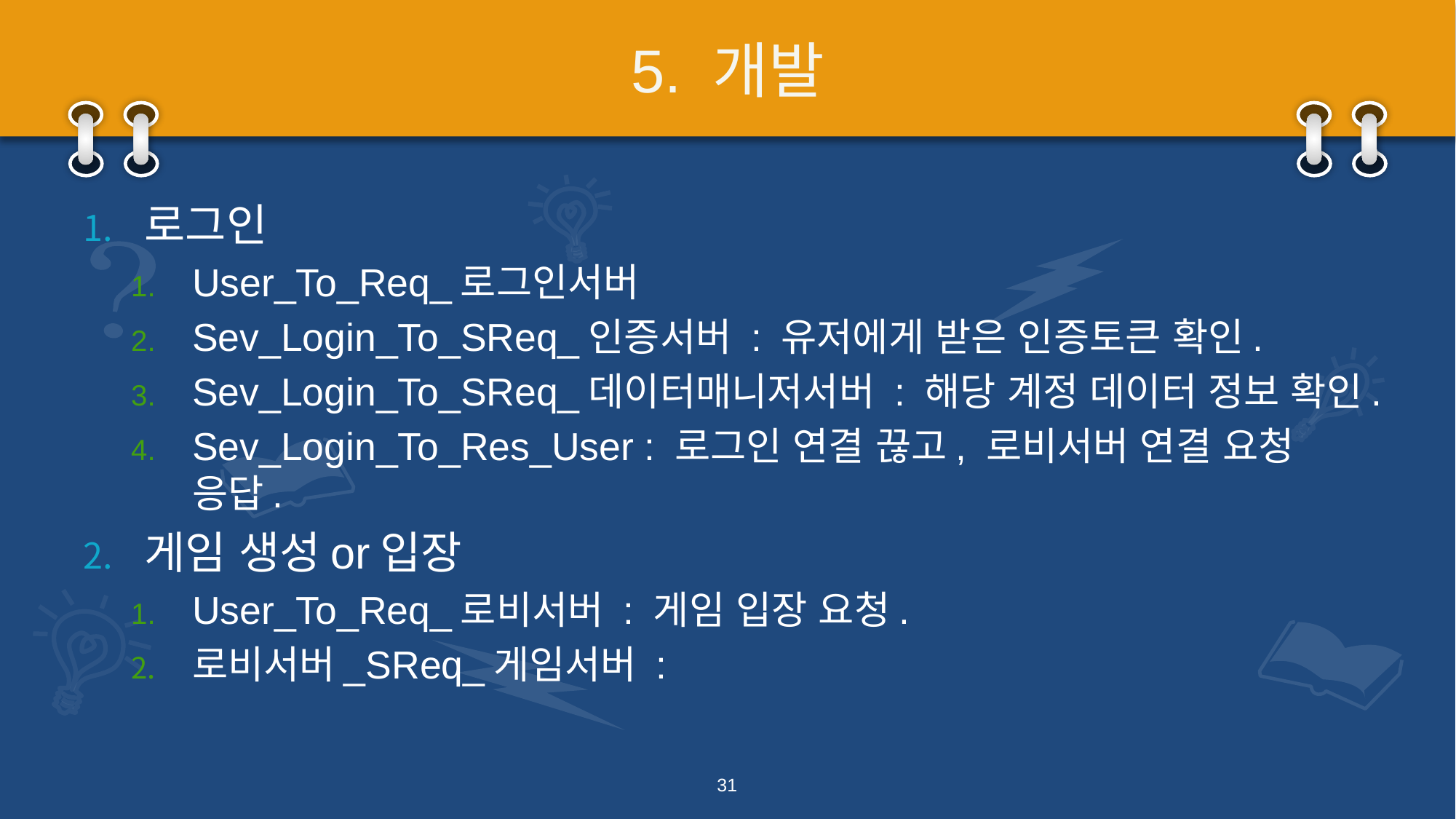

# 5. 개발
로그인
User_To_Req_로그인서버
Sev_Login_To_SReq_인증서버 : 유저에게 받은 인증토큰 확인.
Sev_Login_To_SReq_데이터매니저서버 : 해당 계정 데이터 정보 확인.
Sev_Login_To_Res_User : 로그인 연결 끊고, 로비서버 연결 요청 응답.
게임 생성or입장
User_To_Req_로비서버 : 게임 입장 요청.
로비서버_SReq_게임서버 :

31